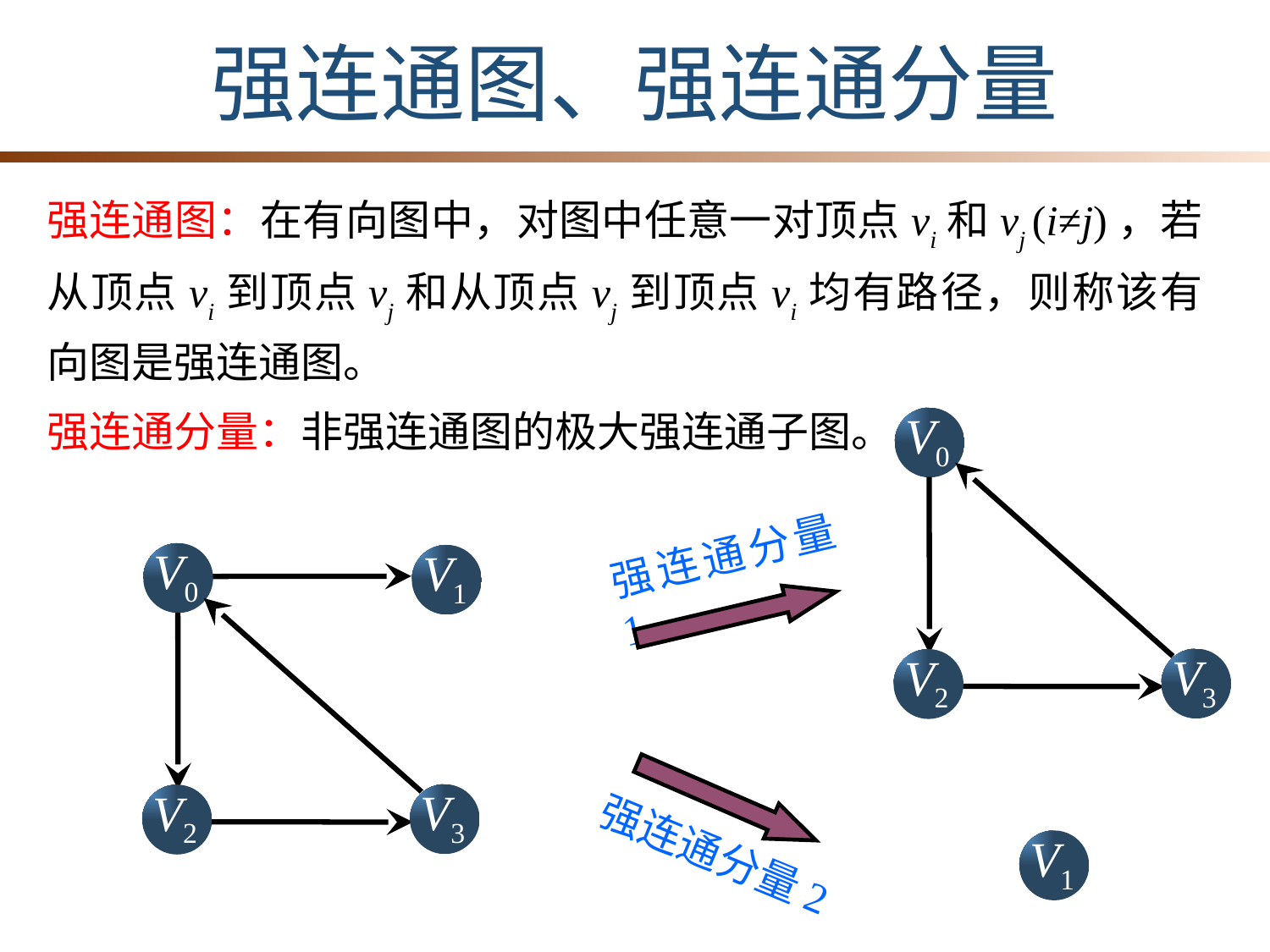

强连通图、强连通分量
强连通图：在有向图中，对图中任意一对顶点vi和vj (i≠j)，若从顶点vi到顶点vj和从顶点vj到顶点vi均有路径，则称该有向图是强连通图。
强连通分量：非强连通图的极大强连通子图。
V0

V3
V2

强连通分量1

V0
V1

V3
V2

强连通分量2
V1